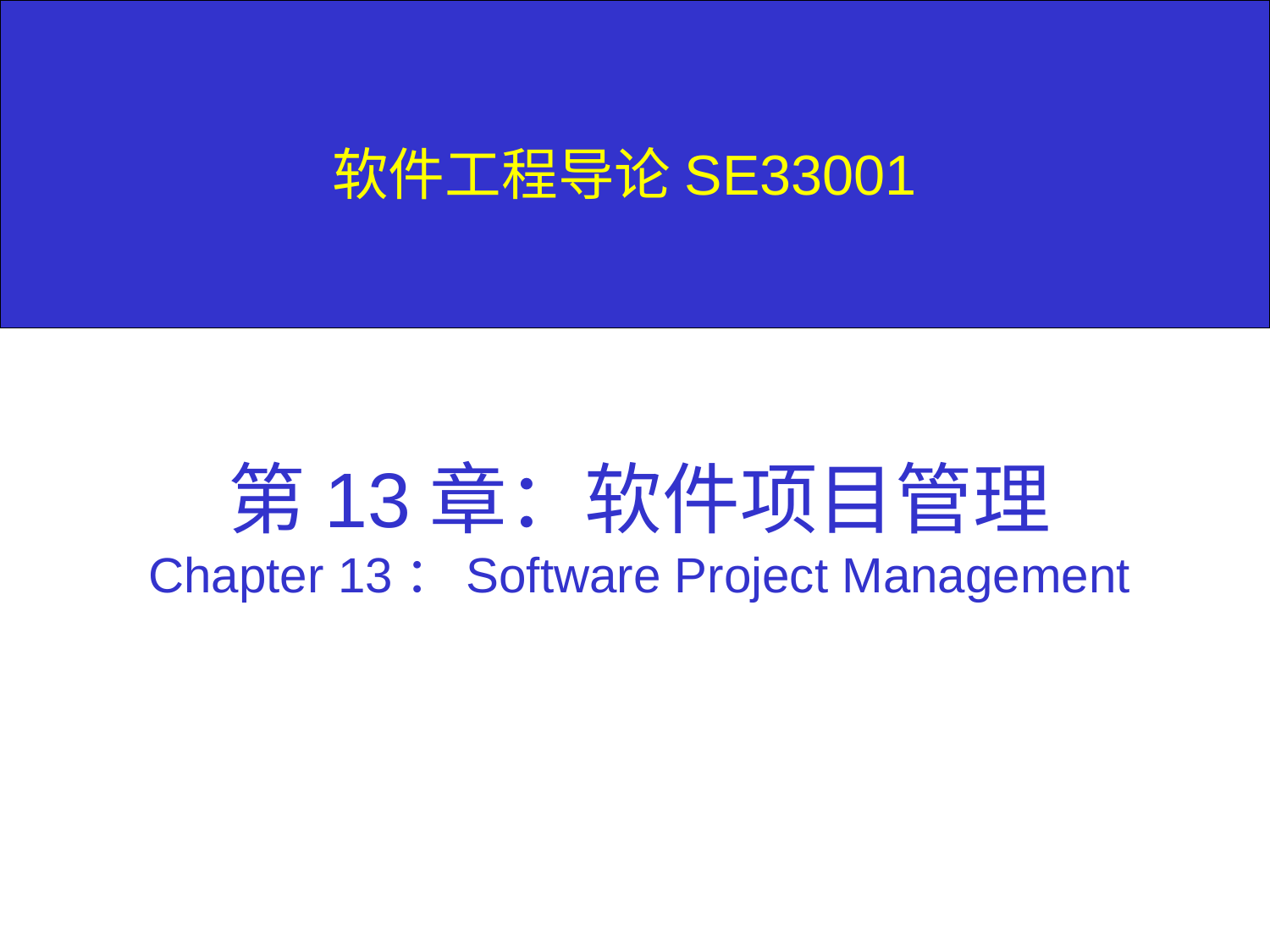

# 软件工程导论SE33001
第13章：软件项目管理
Chapter 13：Software Project Management